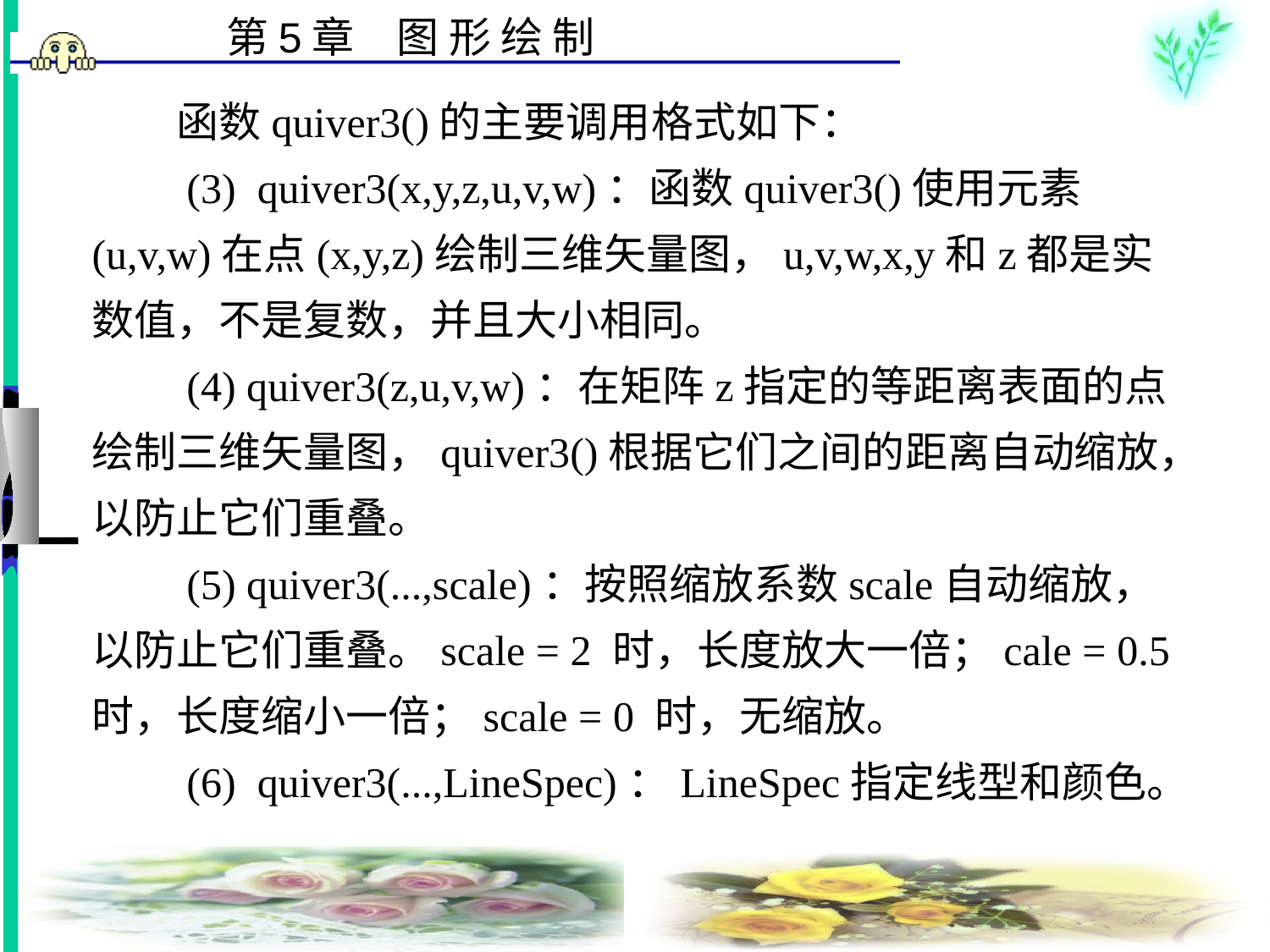

# 函数quiver3()的主要调用格式如下： 　　(3)  quiver3(x,y,z,u,v,w)：函数quiver3()使用元素(u,v,w)在点(x,y,z)绘制三维矢量图，u,v,w,x,y和z都是实数值，不是复数，并且大小相同。 　　(4) quiver3(z,u,v,w)：在矩阵z指定的等距离表面的点绘制三维矢量图，quiver3()根据它们之间的距离自动缩放，以防止它们重叠。 　　(5) quiver3(...,scale)：按照缩放系数scale自动缩放，以防止它们重叠。scale = 2 时，长度放大一倍；cale = 0.5时，长度缩小一倍；scale = 0 时，无缩放。 　　(6)  quiver3(...,LineSpec)：LineSpec指定线型和颜色。